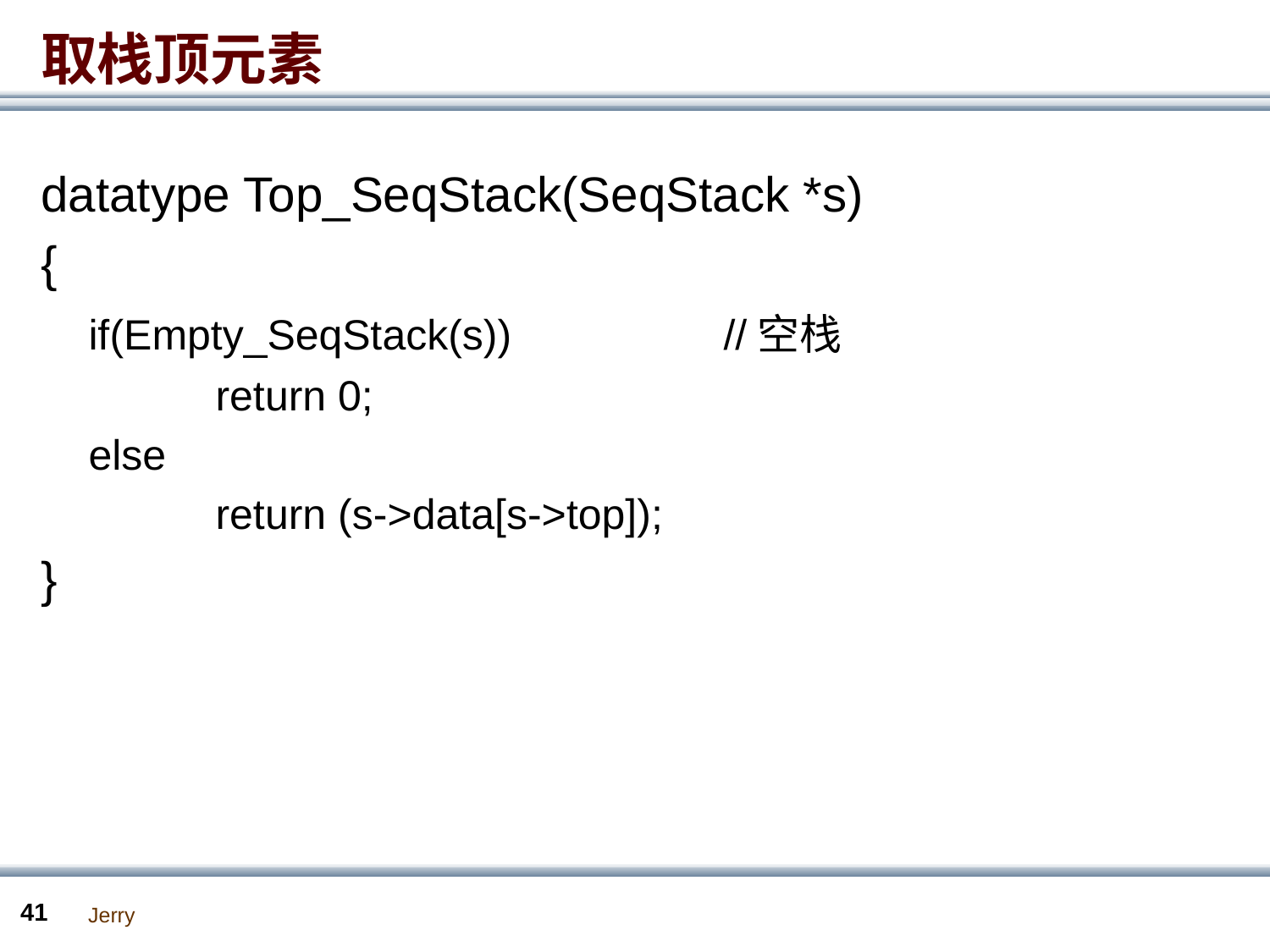

取栈顶元素
datatype Top_SeqStack(SeqStack *s)
{
	if(Empty_SeqStack(s)) 		//空栈
		return 0;
	else
		return (s->data[s->top]);
}